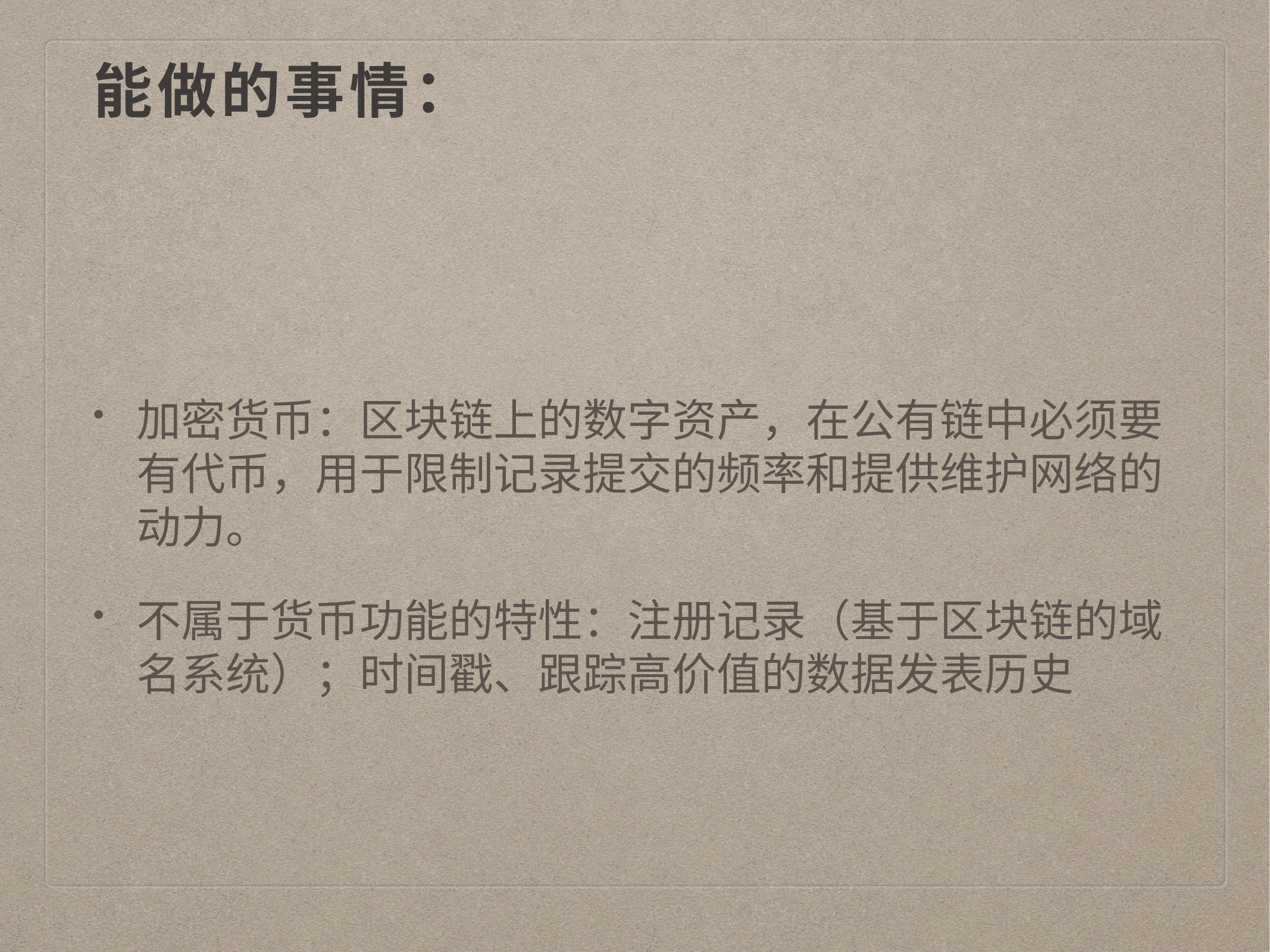

# 能做的事情：
加密货币：区块链上的数字资产，在公有链中必须要有代币，用于限制记录提交的频率和提供维护网络的动力。
不属于货币功能的特性：注册记录（基于区块链的域名系统）；时间戳、跟踪高价值的数据发表历史